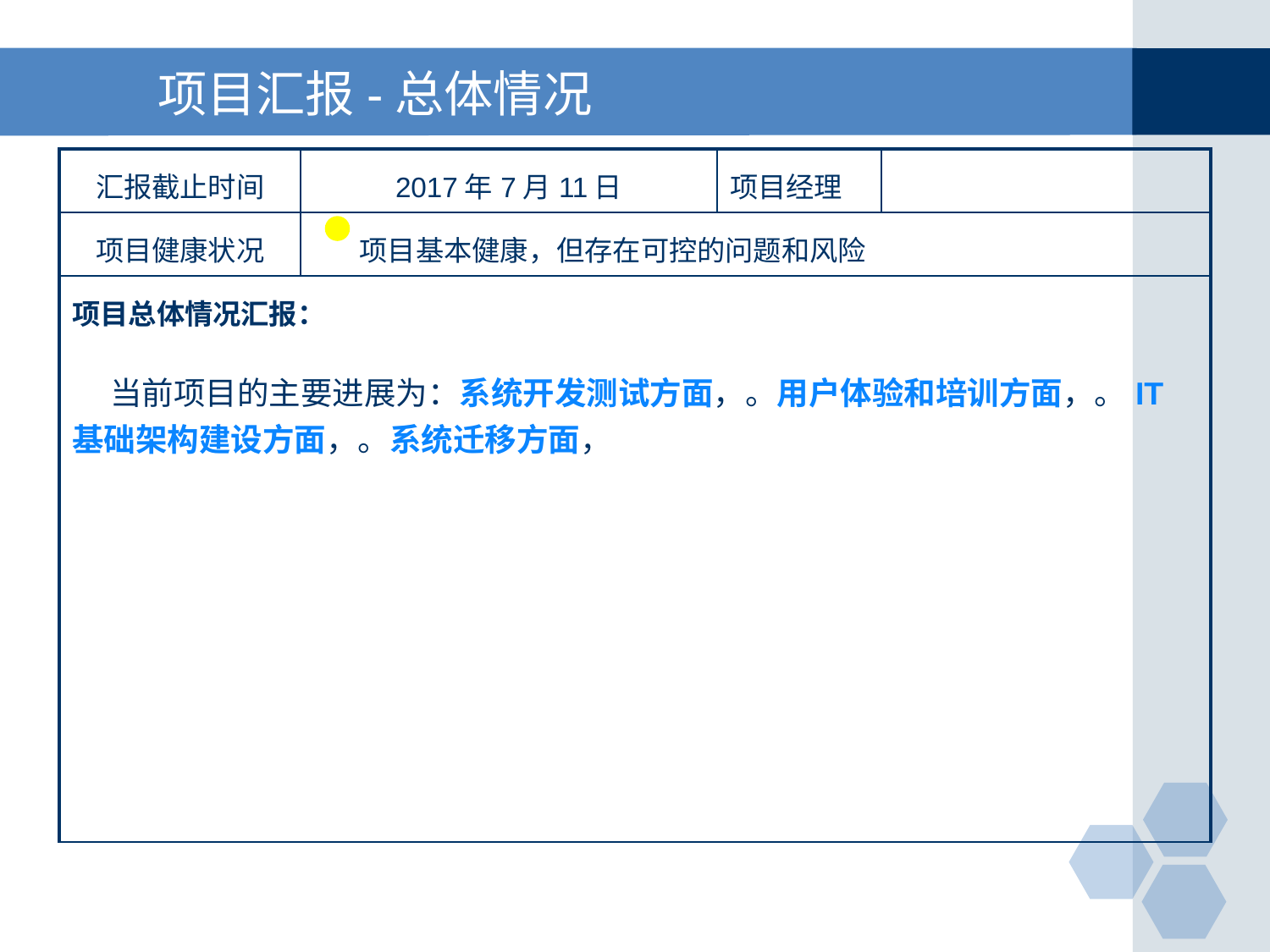

# 项目汇报-总体情况
| 汇报截止时间 | 2017年7月11日 | 项目经理 |  |
| --- | --- | --- | --- |
| 项目健康状况 | 项目基本健康，但存在可控的问题和风险 |  |  |
| 项目总体情况汇报： 当前项目的主要进展为：系统开发测试方面，。用户体验和培训方面，。IT基础架构建设方面，。系统迁移方面， |  |  |  |